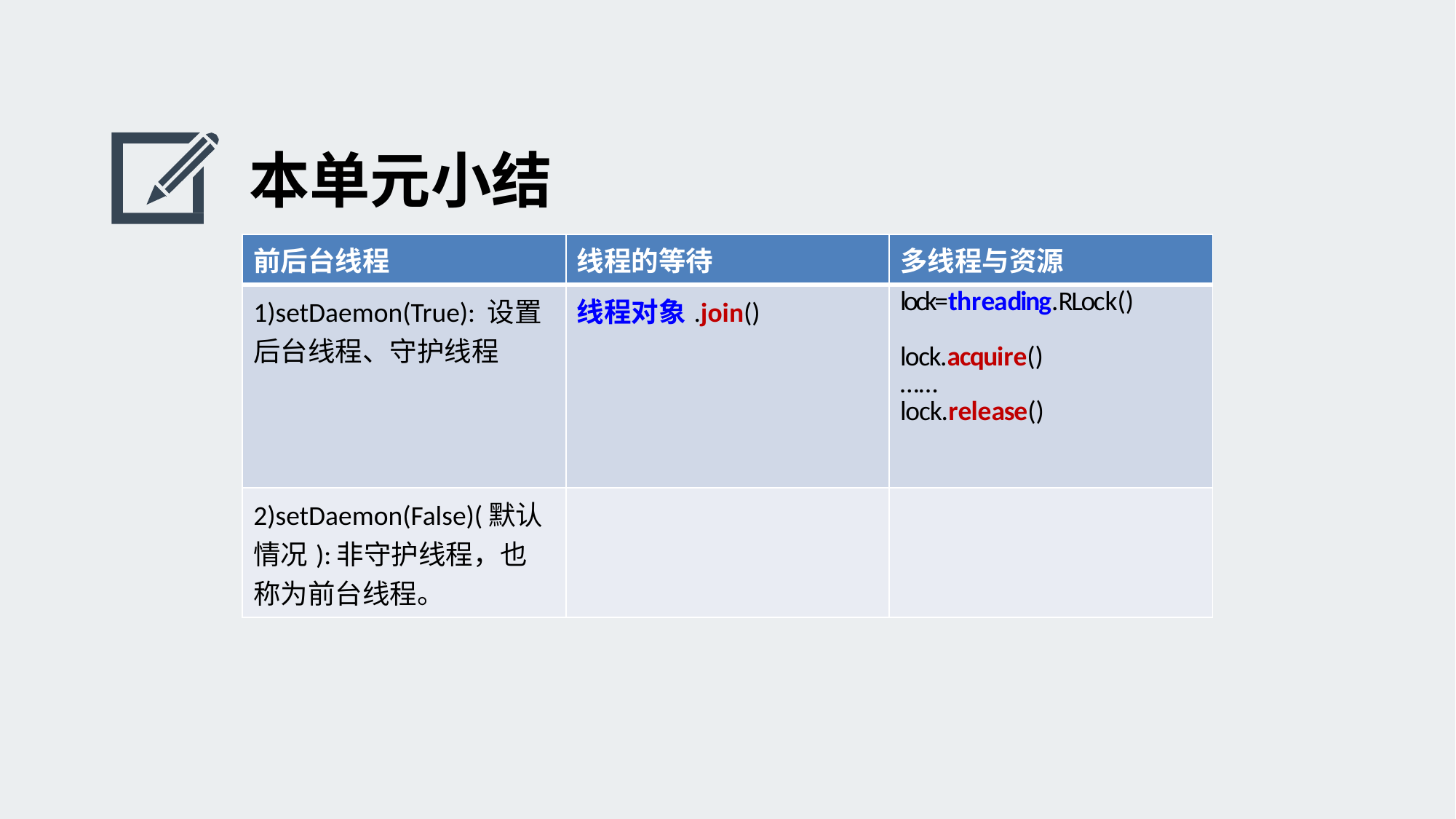

本单元小结
| 前后台线程 | 线程的等待 | 多线程与资源 |
| --- | --- | --- |
| 1)setDaemon(True): 设置后台线程、守护线程 | 线程对象.join() | lock=threading.RLock() lock.acquire() …… lock.release() |
| 2)setDaemon(False)(默认情况):非守护线程，也称为前台线程。 |  |  |